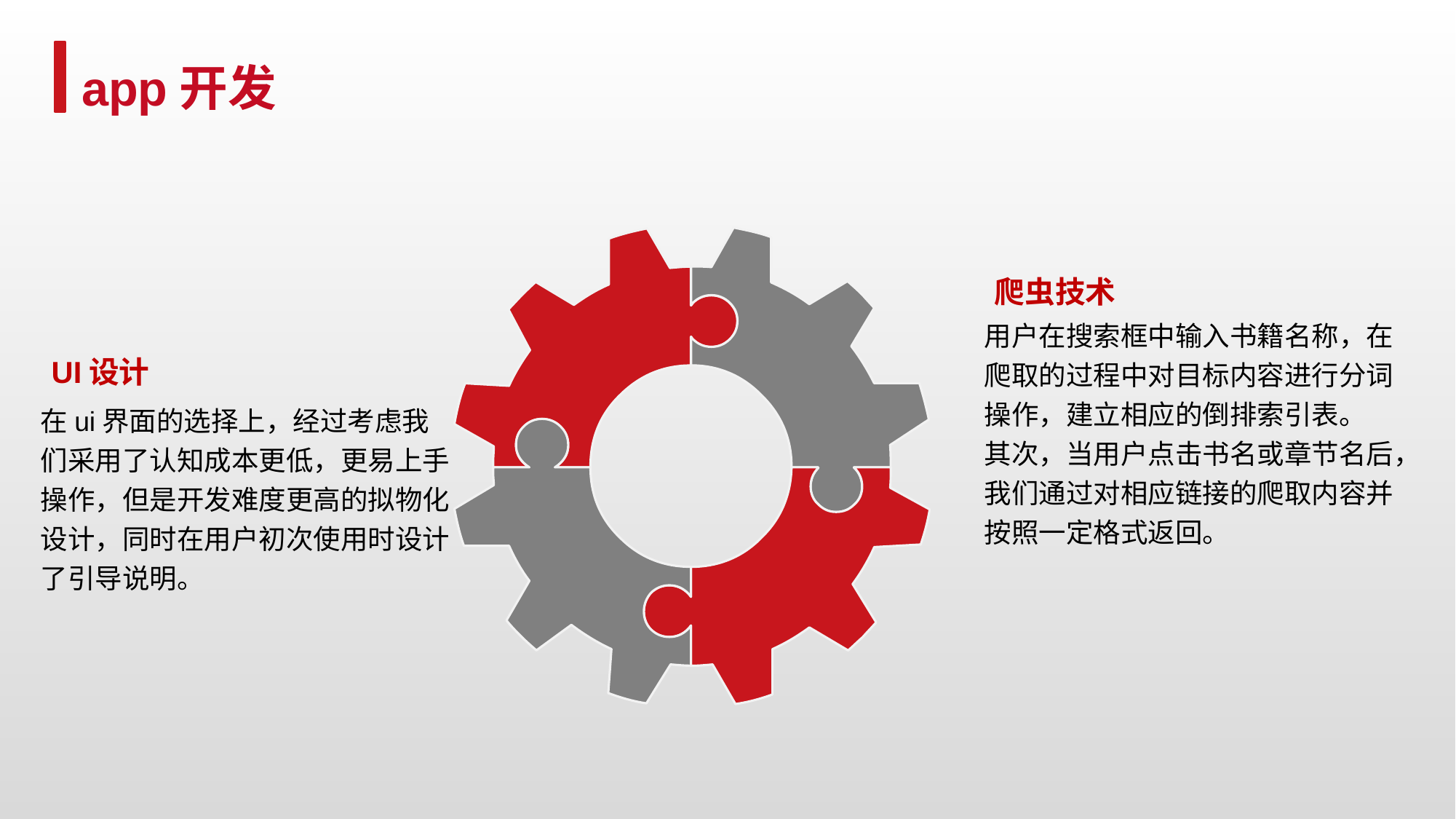

app开发

爬虫技术
用户在搜索框中输入书籍名称，在爬取的过程中对目标内容进行分词操作，建立相应的倒排索引表。
其次，当用户点击书名或章节名后，我们通过对相应链接的爬取内容并按照一定格式返回。

UI设计
在ui界面的选择上，经过考虑我们采用了认知成本更低，更易上手操作，但是开发难度更高的拟物化设计，同时在用户初次使用时设计了引导说明。